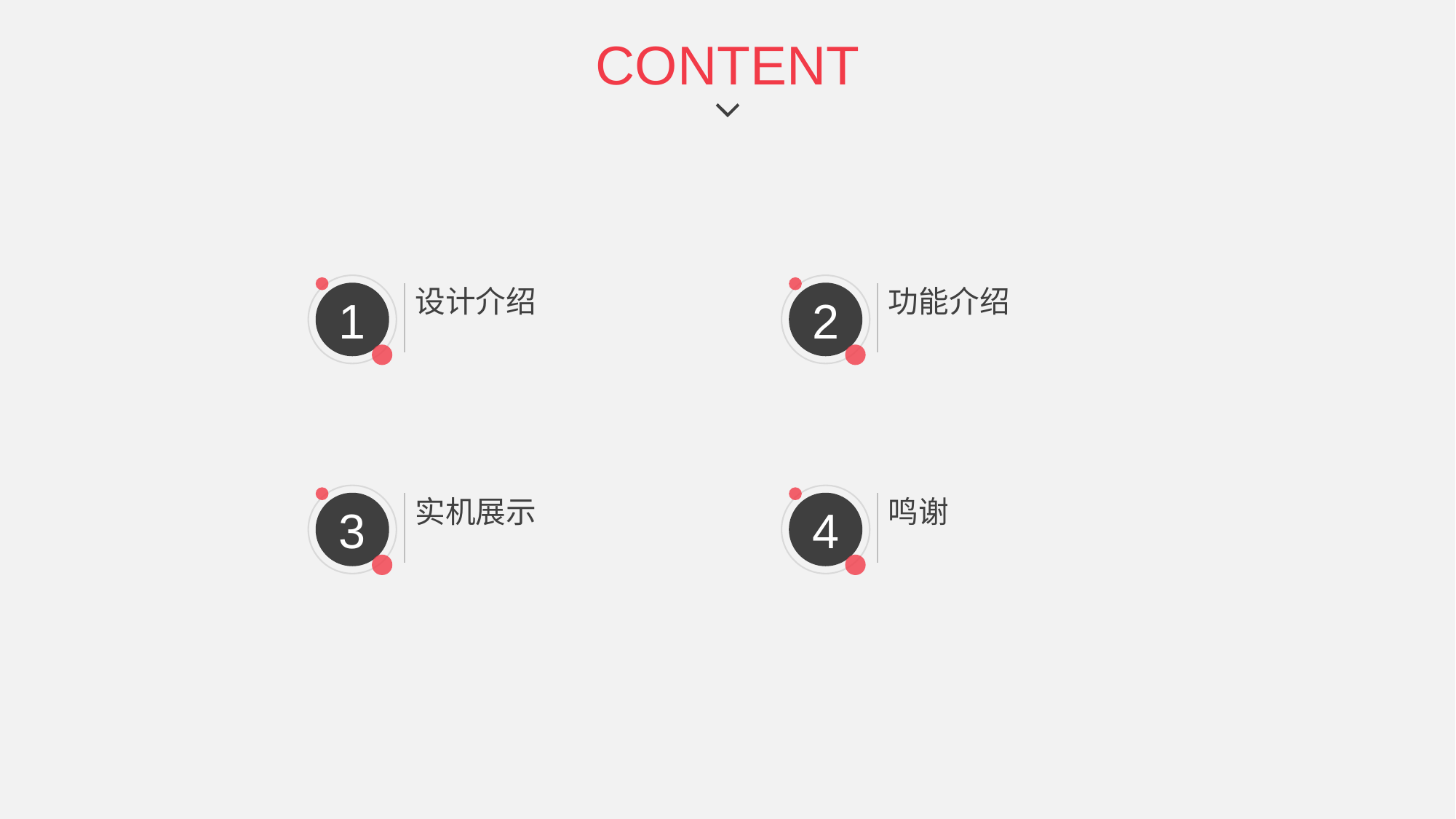

CONTENT

1

设计介绍

2

功能介绍

3

实机展示

4

鸣谢